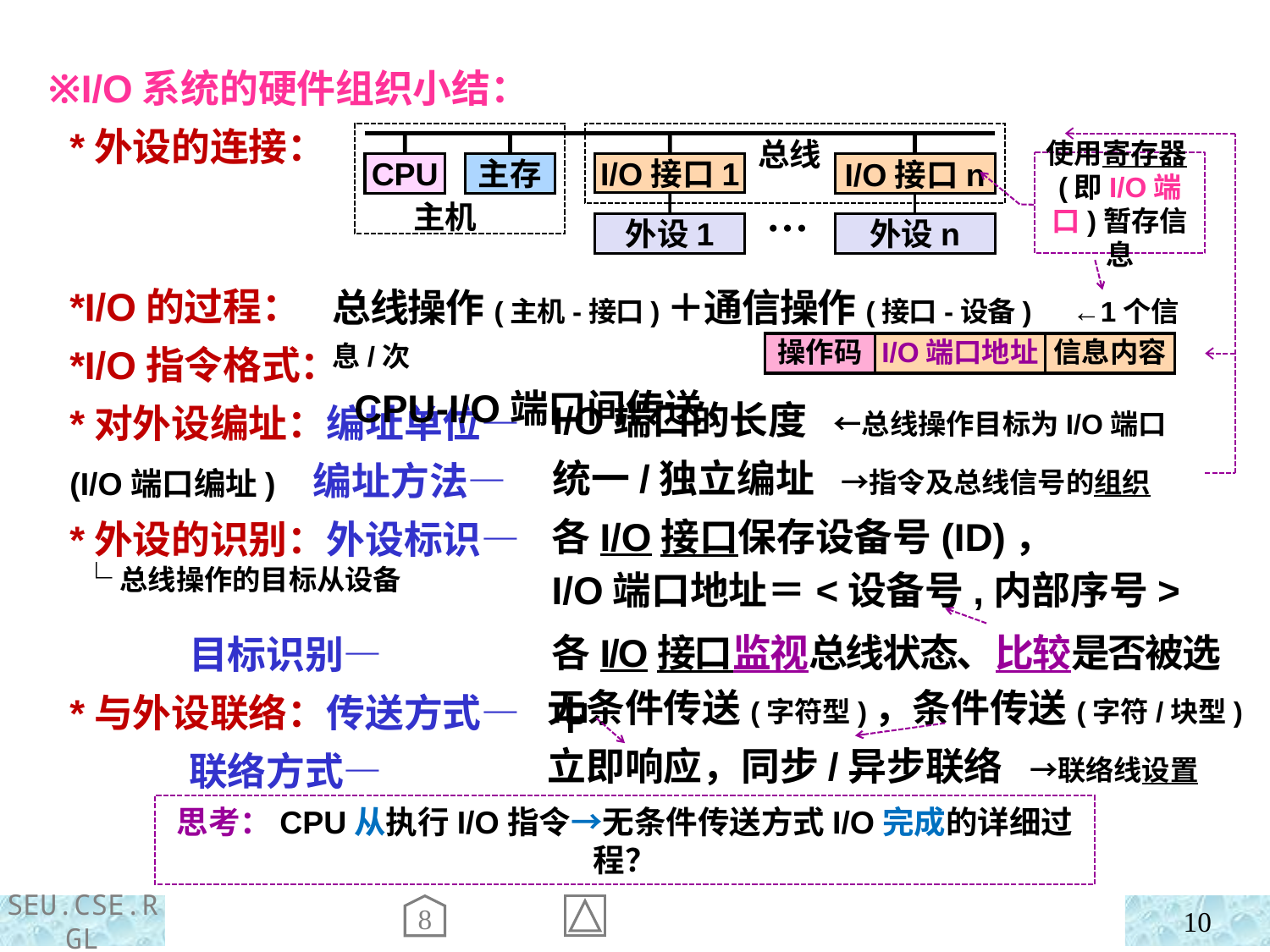

※I/O系统的硬件组织小结：
   *外设的连接：

   *I/O的过程：
   *I/O指令格式：
   *对外设编址：编址单位—
   (I/O端口编址)   编址方法—
   *外设的识别：外设标识—
      └总线操作的目标从设备
                目标识别—
   *与外设联络：传送方式—
                联络方式—

总线
CPU
主存
I/O接口1
I/O接口n
…
主机
外设1
外设n
使用寄存器(即I/O端口)暂存信息
总线操作(主机-接口)＋通信操作(接口-设备)     ←1个信息/次
  CPU-I/O端口间传送，
操作码
I/O端口地址
信息内容
I/O端口的长度   ←总线操作目标为I/O端口
统一/独立编址   →指令及总线信号的组织
各I/O接口保存设备号(ID)，
I/O端口地址＝<设备号,内部序号>
各I/O接口监视总线状态、比较是否被选中
无条件传送(字符型)，条件传送(字符/块型)
立即响应，同步/异步联络   →联络线设置
思考：CPU从执行I/O指令→无条件传送方式I/O完成的详细过程？
8
10